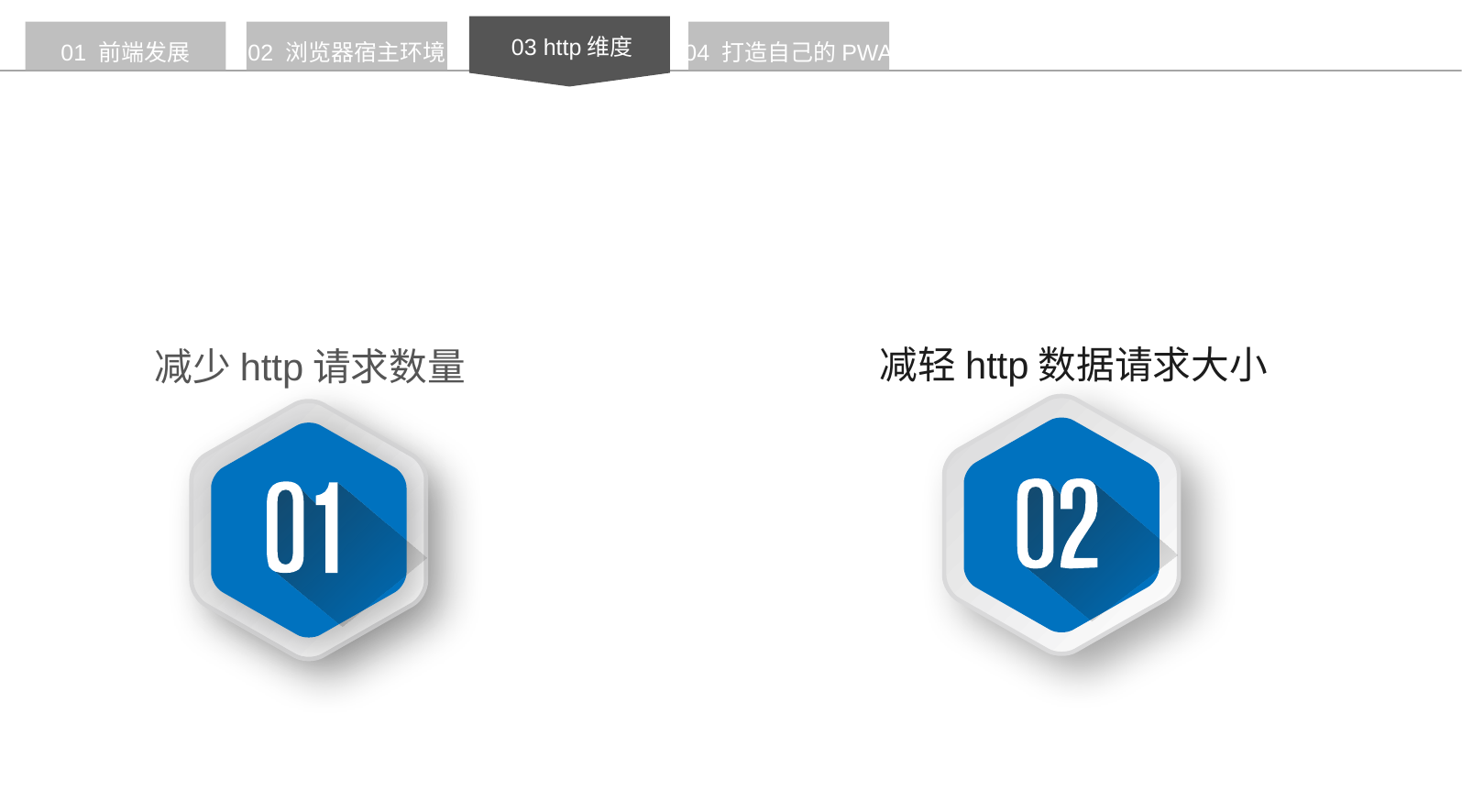

03 http维度

01 前端发展

02 浏览器宿主环境

04 打造自己的PWA
减轻http数据请求大小
减少http请求数量